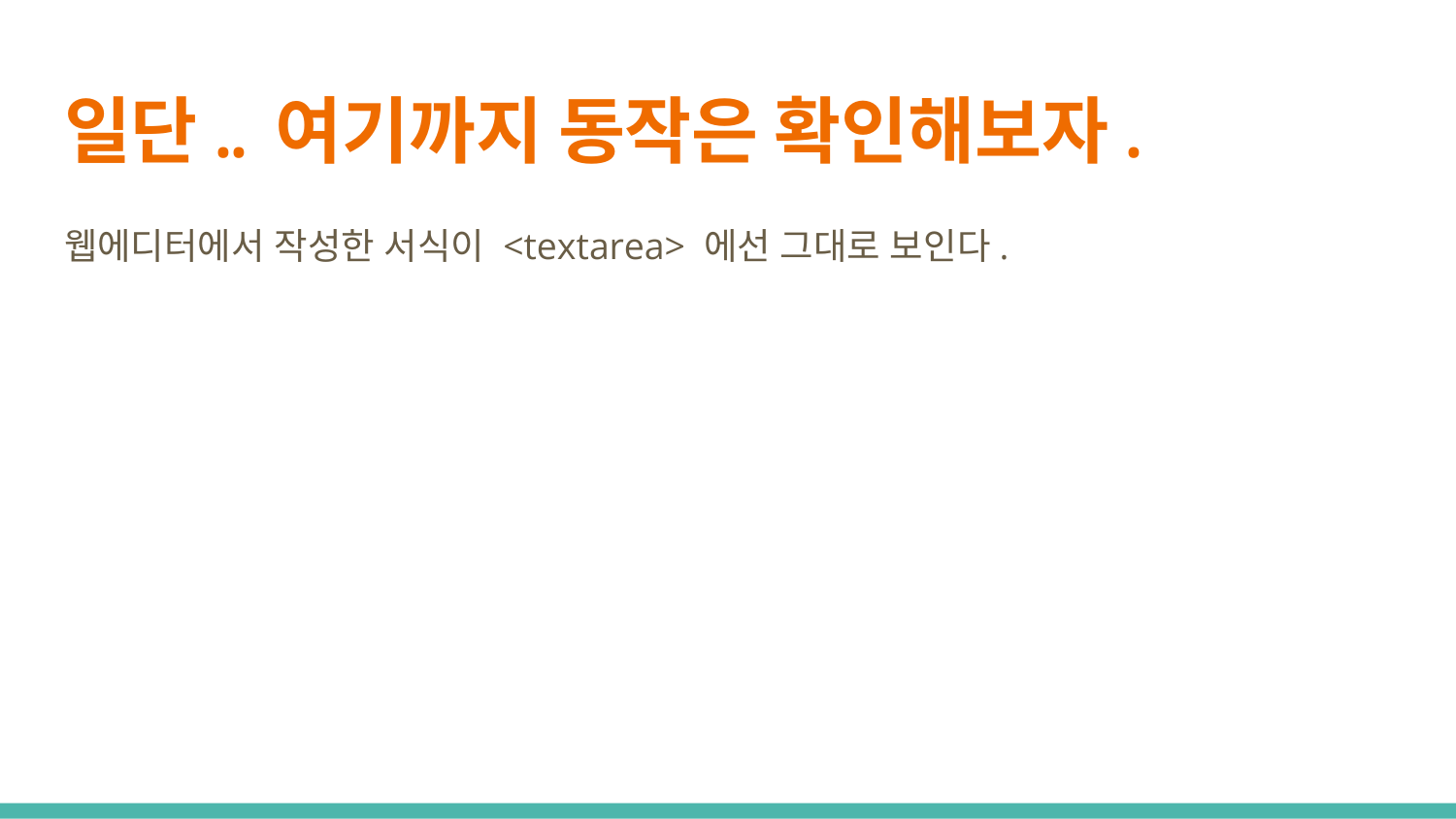

# 일단.. 여기까지 동작은 확인해보자.
웹에디터에서 작성한 서식이 <textarea> 에선 그대로 보인다.